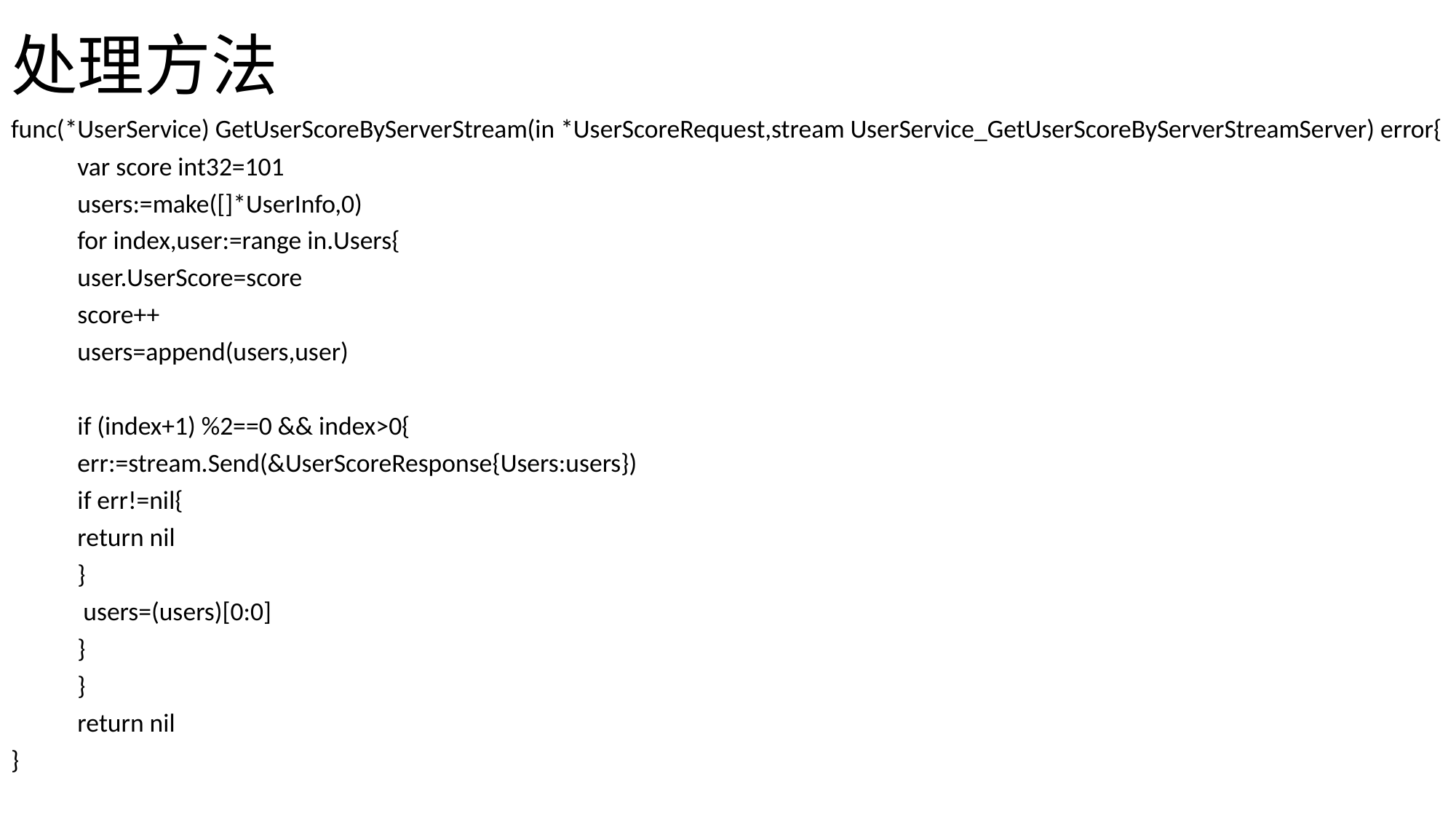

# 处理方法
func(*UserService) GetUserScoreByServerStream(in *UserScoreRequest,stream UserService_GetUserScoreByServerStreamServer) error{
	var score int32=101
	users:=make([]*UserInfo,0)
	for index,user:=range in.Users{
		user.UserScore=score
		score++
		users=append(users,user)

		if (index+1) %2==0 && index>0{
			err:=stream.Send(&UserScoreResponse{Users:users})
			if err!=nil{
				return nil
			}
			 users=(users)[0:0]
		}
	}
	return nil
}